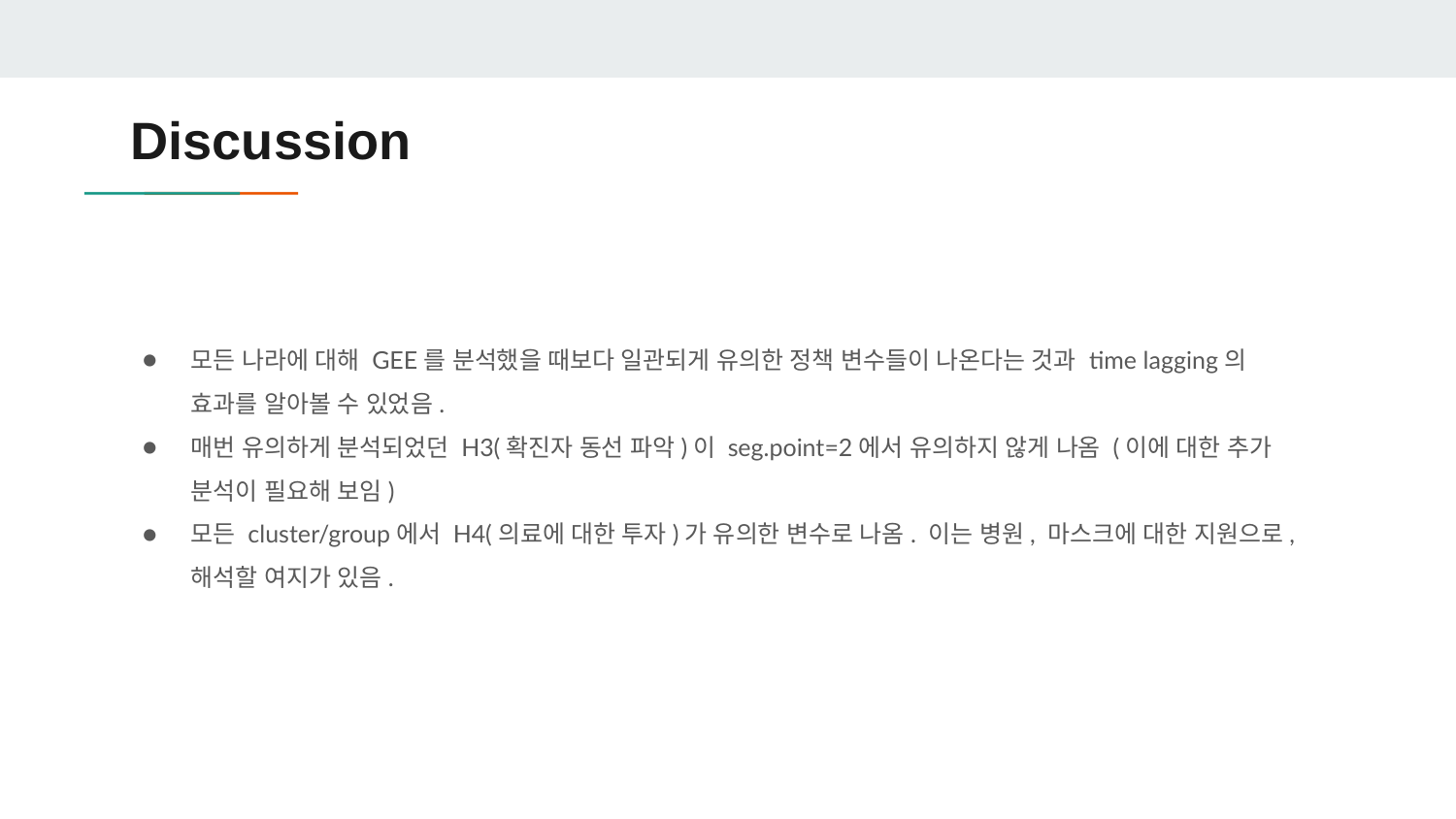

# Discussion
모든 나라에 대해 GEE를 분석했을 때보다 일관되게 유의한 정책 변수들이 나온다는 것과 time lagging의 효과를 알아볼 수 있었음.
매번 유의하게 분석되었던 H3(확진자 동선 파악)이 seg.point=2에서 유의하지 않게 나옴 (이에 대한 추가 분석이 필요해 보임)
모든 cluster/group에서 H4(의료에 대한 투자)가 유의한 변수로 나옴. 이는 병원, 마스크에 대한 지원으로, 해석할 여지가 있음.